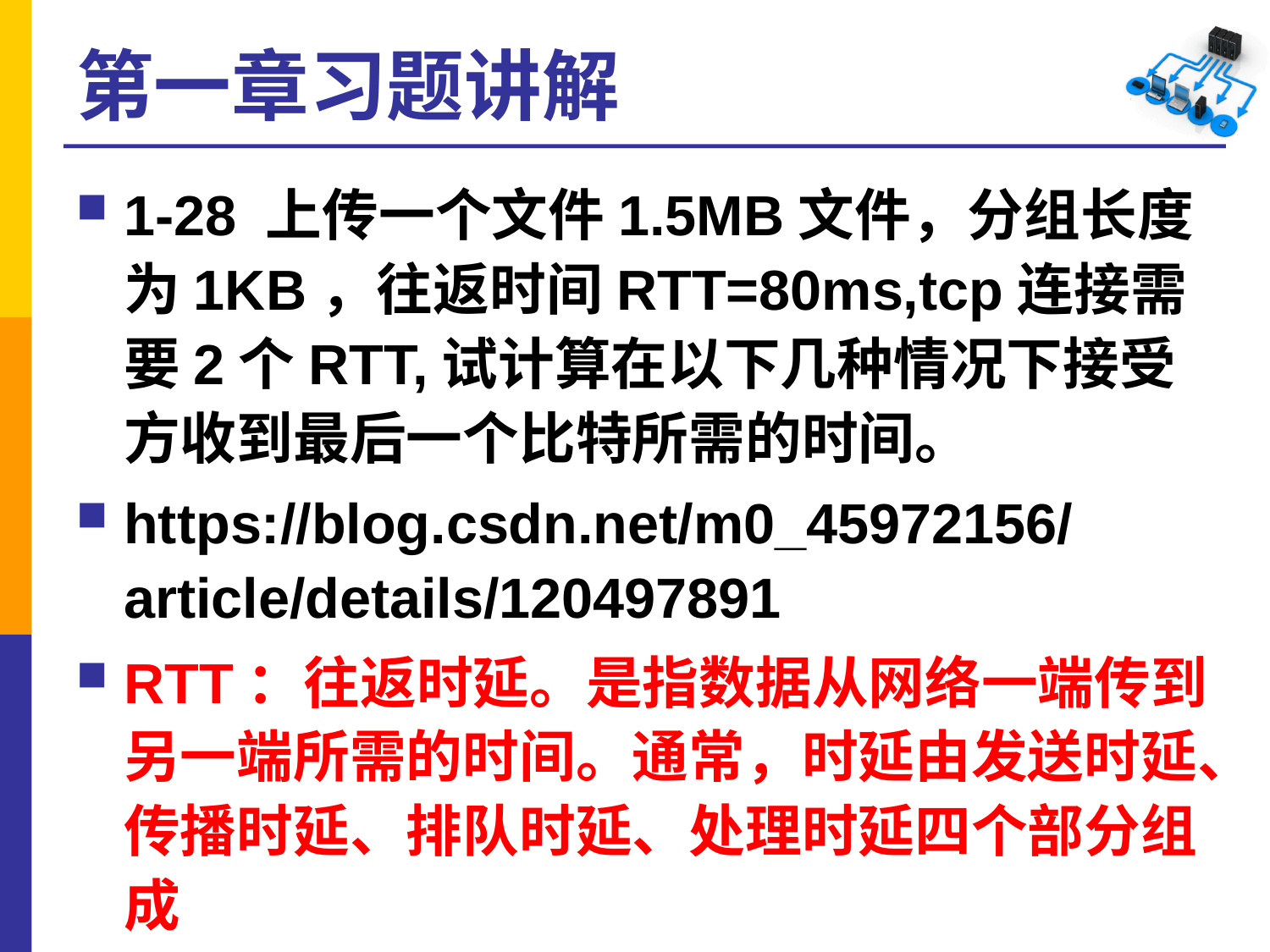

# 第一章习题讲解
1-28 上传一个文件1.5MB文件，分组长度为1KB，往返时间RTT=80ms,tcp连接需要2个RTT,试计算在以下几种情况下接受方收到最后一个比特所需的时间。
https://blog.csdn.net/m0_45972156/article/details/120497891
RTT：往返时延。是指数据从网络一端传到另一端所需的时间。通常，时延由发送时延、传播时延、排队时延、处理时延四个部分组成